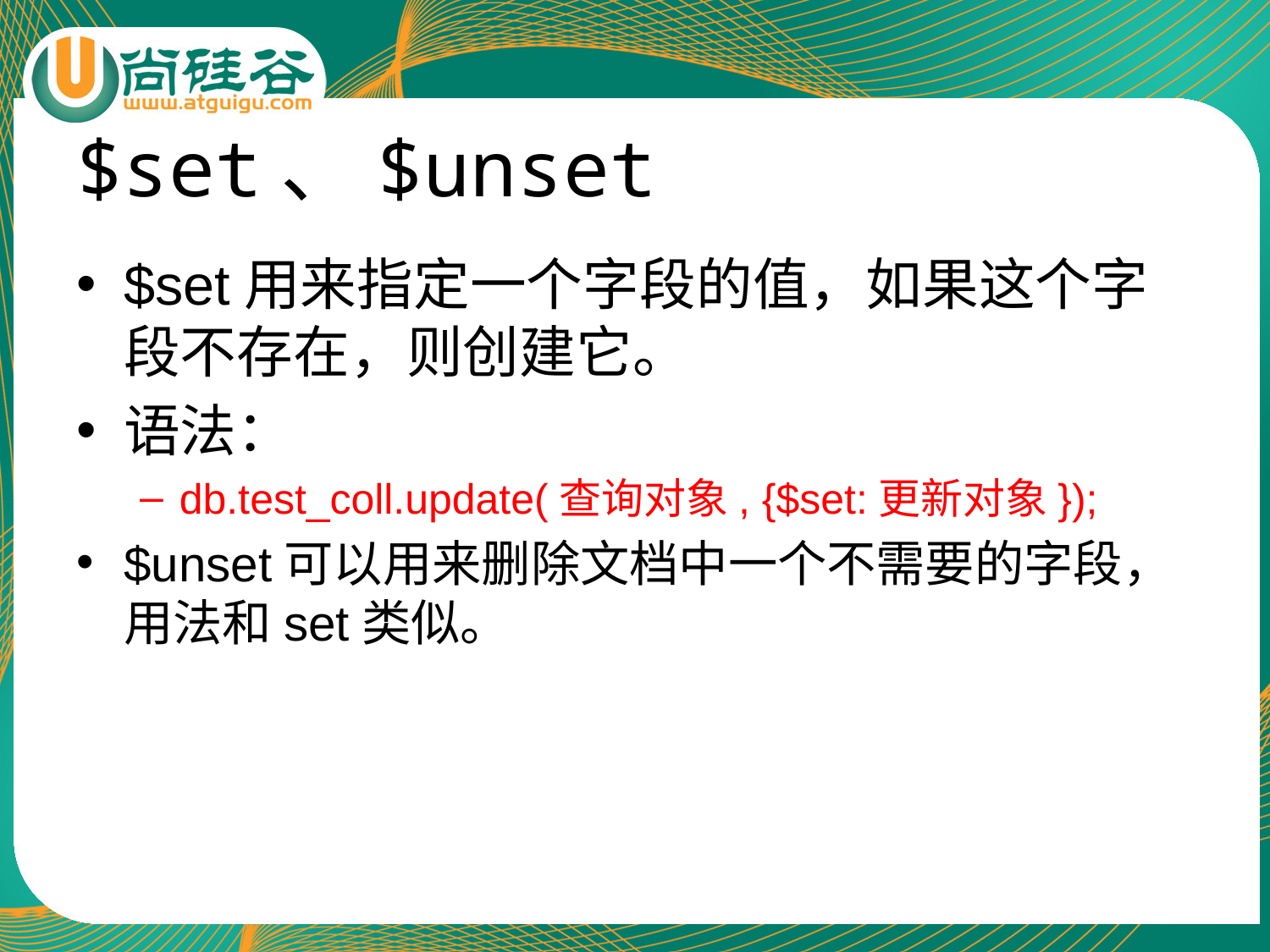

# $set、$unset
$set用来指定一个字段的值，如果这个字段不存在，则创建它。
语法：
db.test_coll.update(查询对象, {$set:更新对象});
$unset可以用来删除文档中一个不需要的字段，用法和set类似。